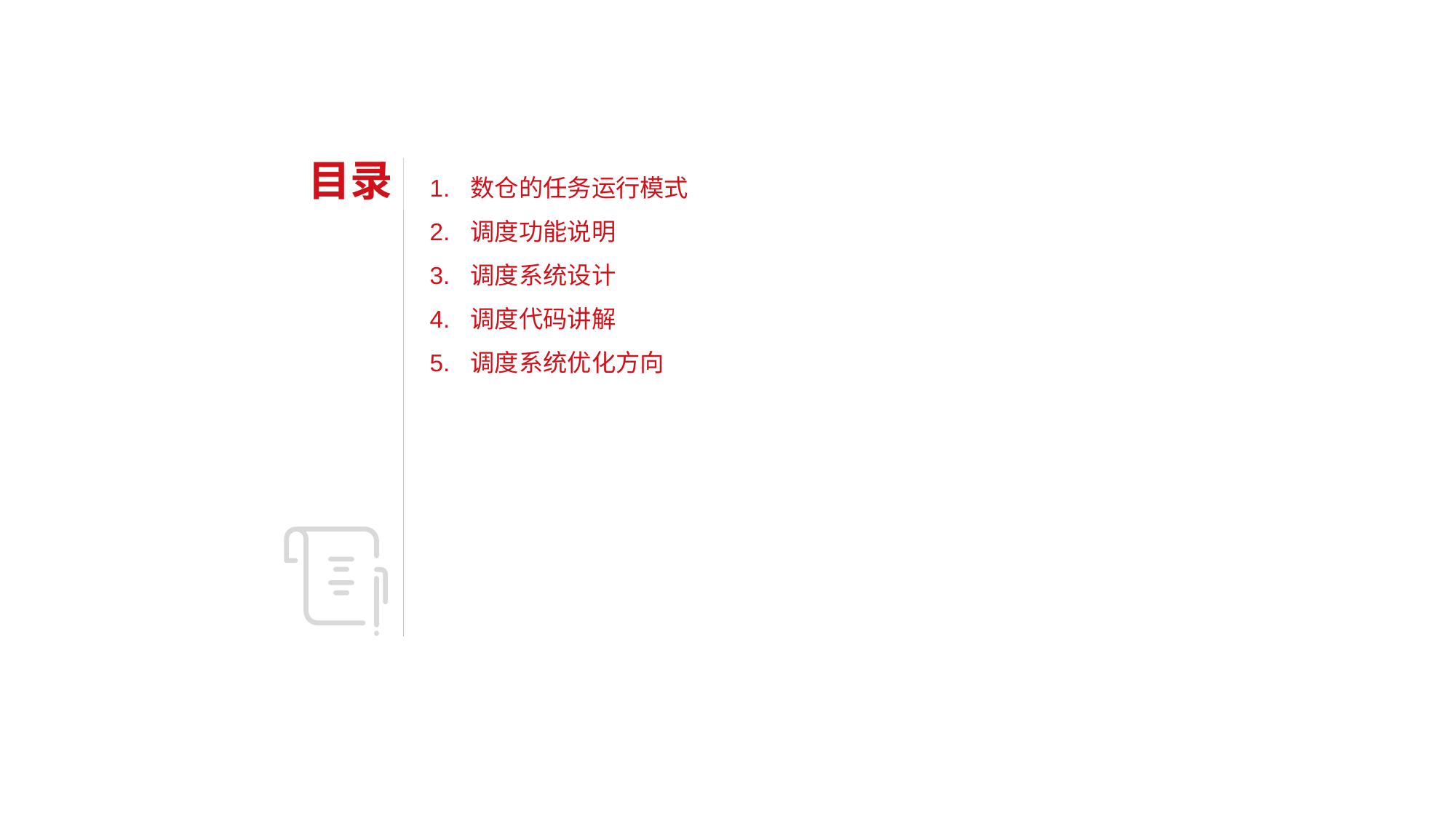

目录
数仓的任务运行模式
调度功能说明
调度系统设计
调度代码讲解
调度系统优化方向